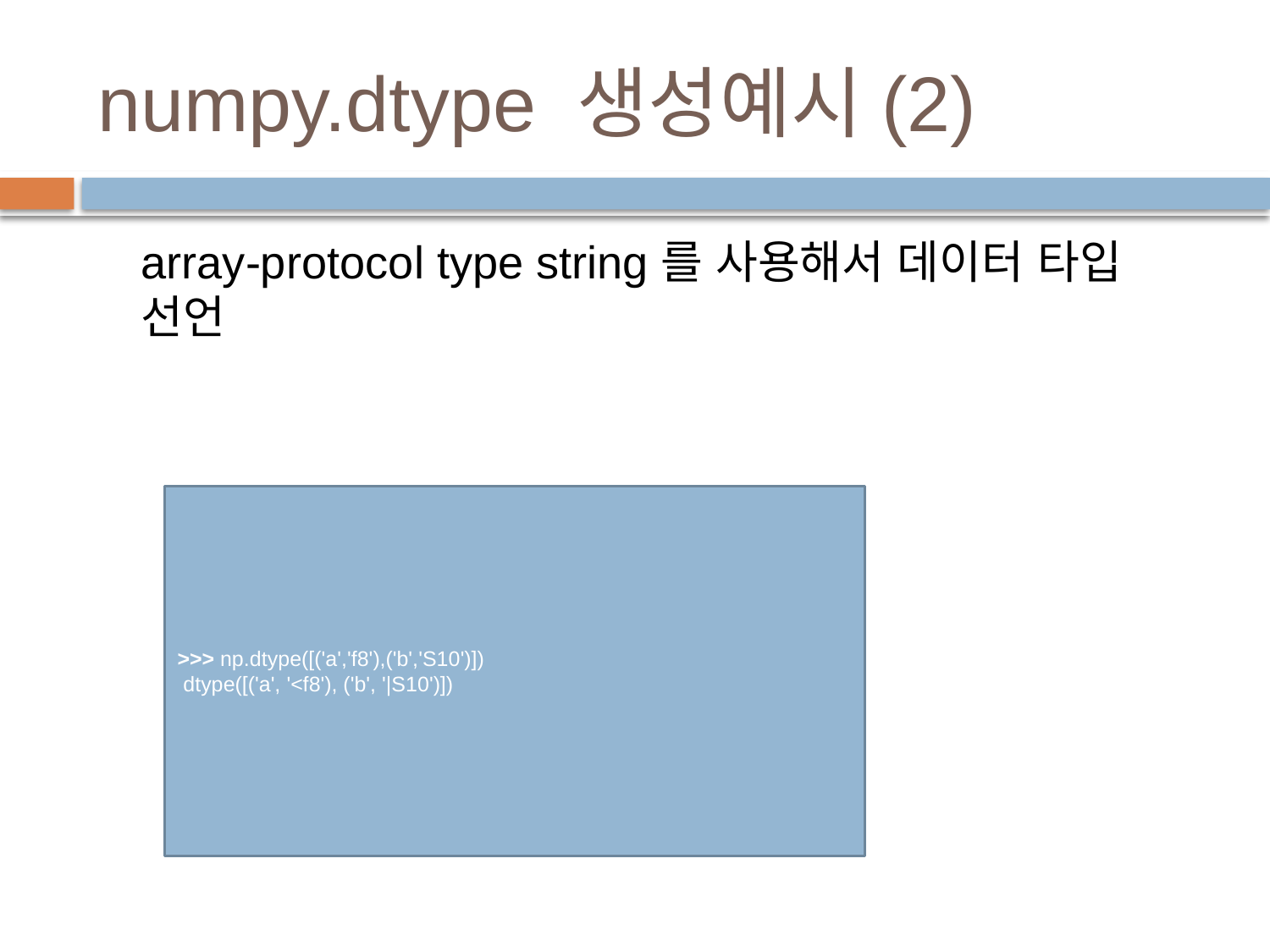

# numpy.dtype 생성예시(2)
array-protocol type string를 사용해서 데이터 타입 선언
>>> np.dtype([('a','f8'),('b','S10')])
 dtype([('a', '<f8'), ('b', '|S10')])